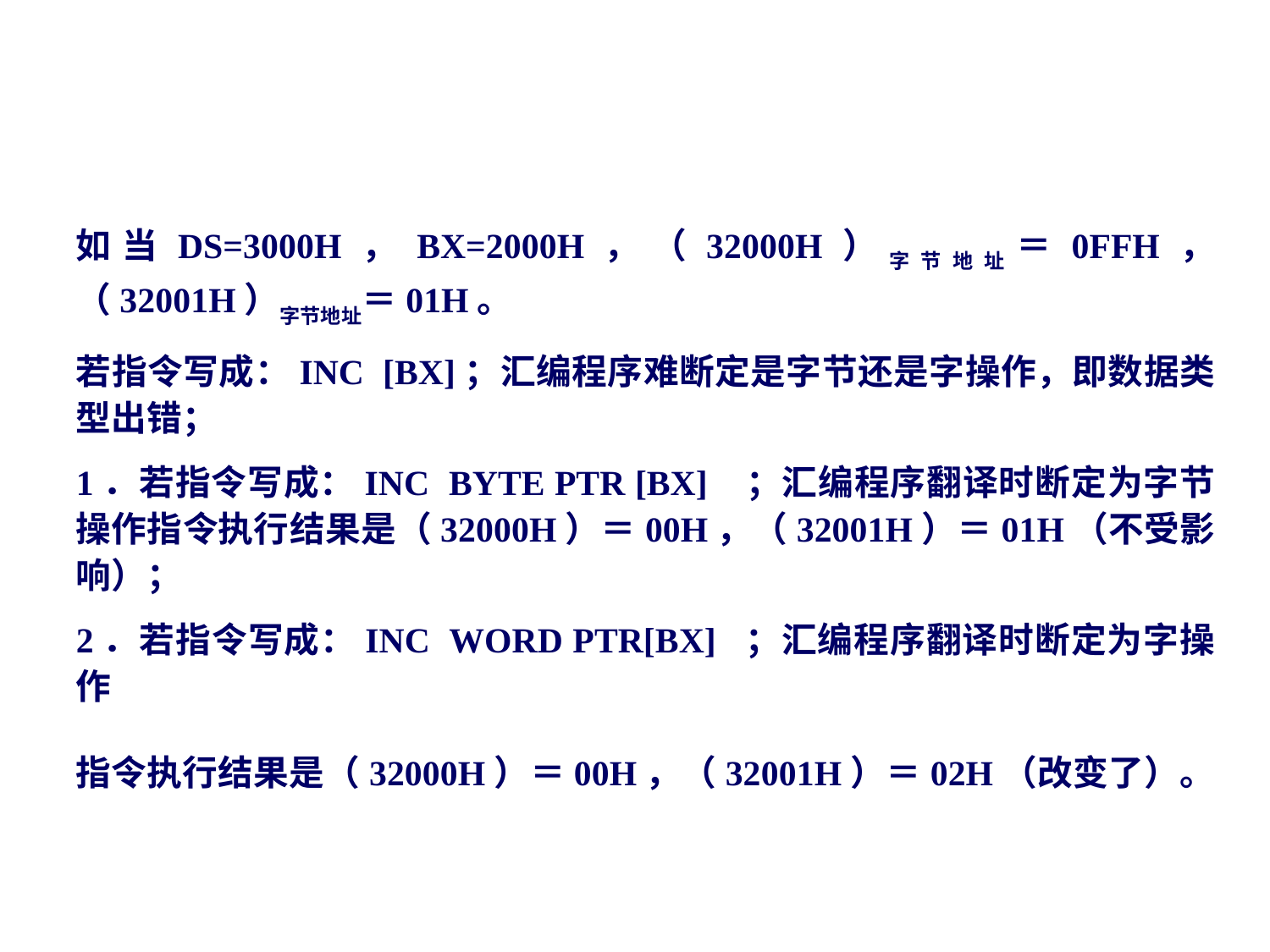

#
如当DS=3000H，BX=2000H，（32000H）字节地址＝0FFH，（32001H）字节地址＝01H。
若指令写成：INC  [BX]；汇编程序难断定是字节还是字操作，即数据类型出错；
1．若指令写成：INC  BYTE PTR [BX]   ；汇编程序翻译时断定为字节操作指令执行结果是（32000H）＝00H，（32001H）＝01H（不受影响）；
2．若指令写成：INC  WORD PTR[BX]  ；汇编程序翻译时断定为字操作
指令执行结果是（32000H）＝00H，（32001H）＝02H（改变了）。